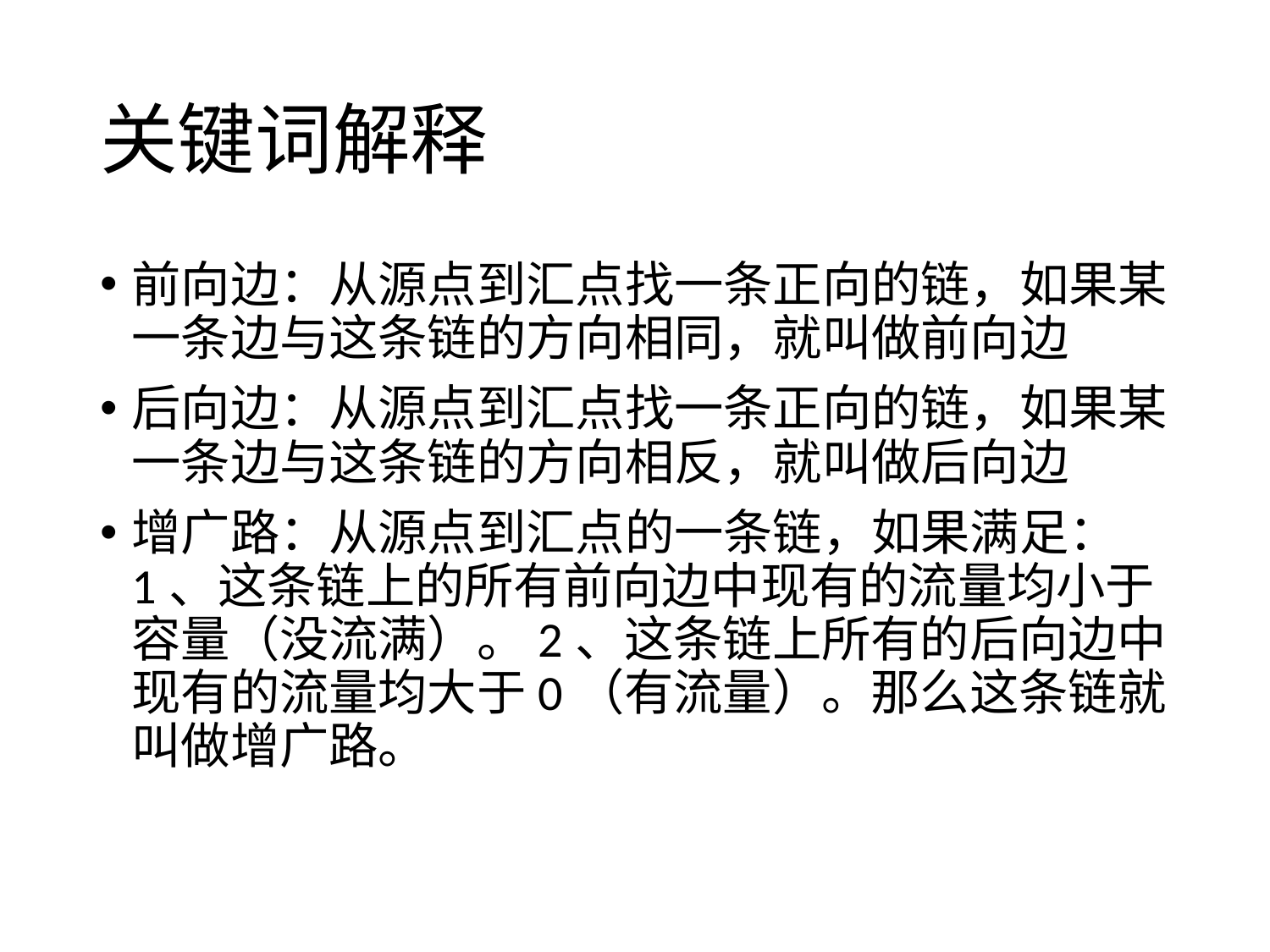

# 关键词解释
前向边：从源点到汇点找一条正向的链，如果某一条边与这条链的方向相同，就叫做前向边
后向边：从源点到汇点找一条正向的链，如果某一条边与这条链的方向相反，就叫做后向边
增广路：从源点到汇点的一条链，如果满足：1、这条链上的所有前向边中现有的流量均小于容量（没流满）。2、这条链上所有的后向边中现有的流量均大于0（有流量）。那么这条链就叫做增广路。